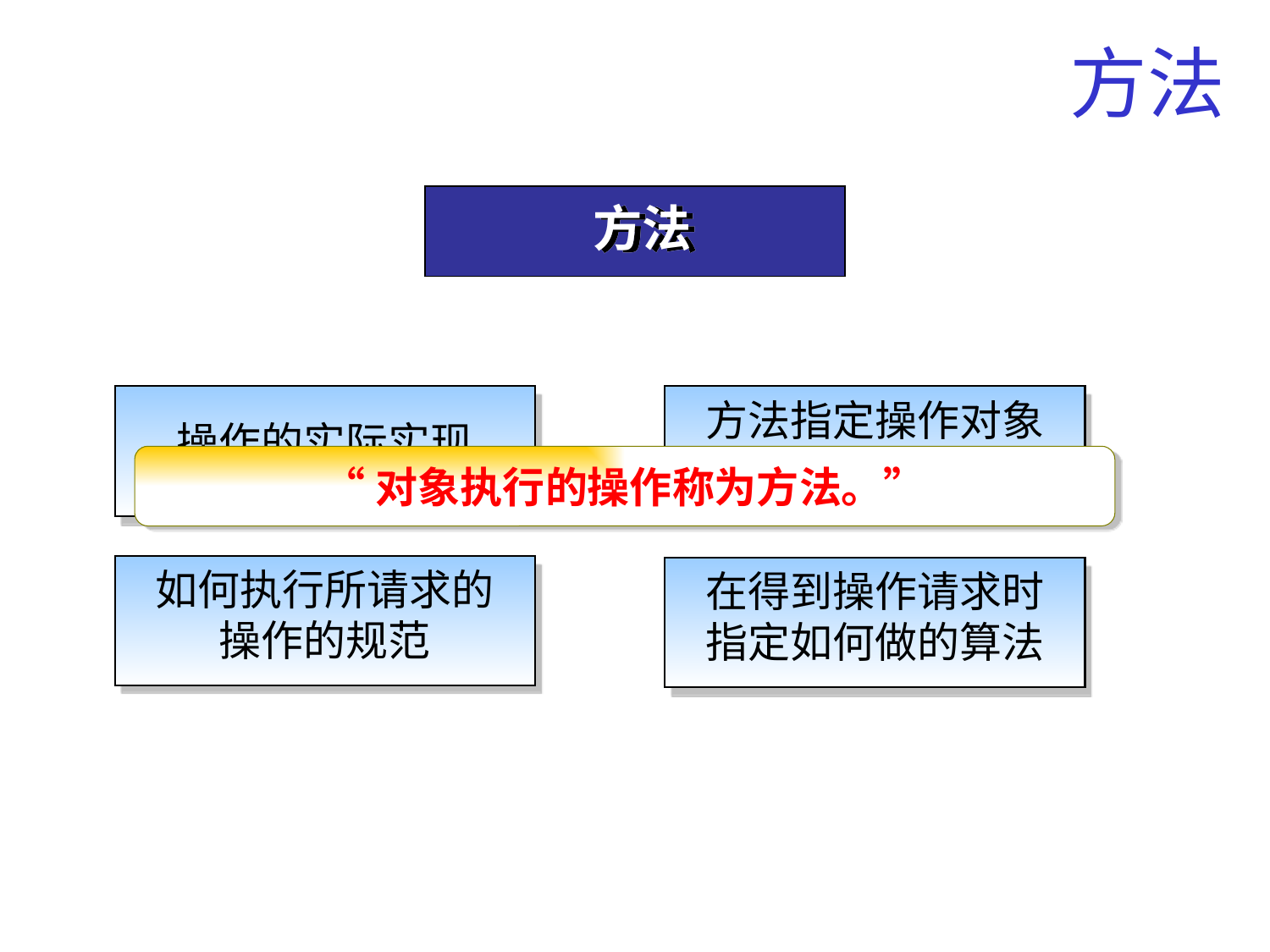

# 方法

方法

操作的实际实现

方法指定操作对象数据的方式
“对象执行的操作称为方法。”

如何执行所请求的操作的规范

在得到操作请求时指定如何做的算法
10